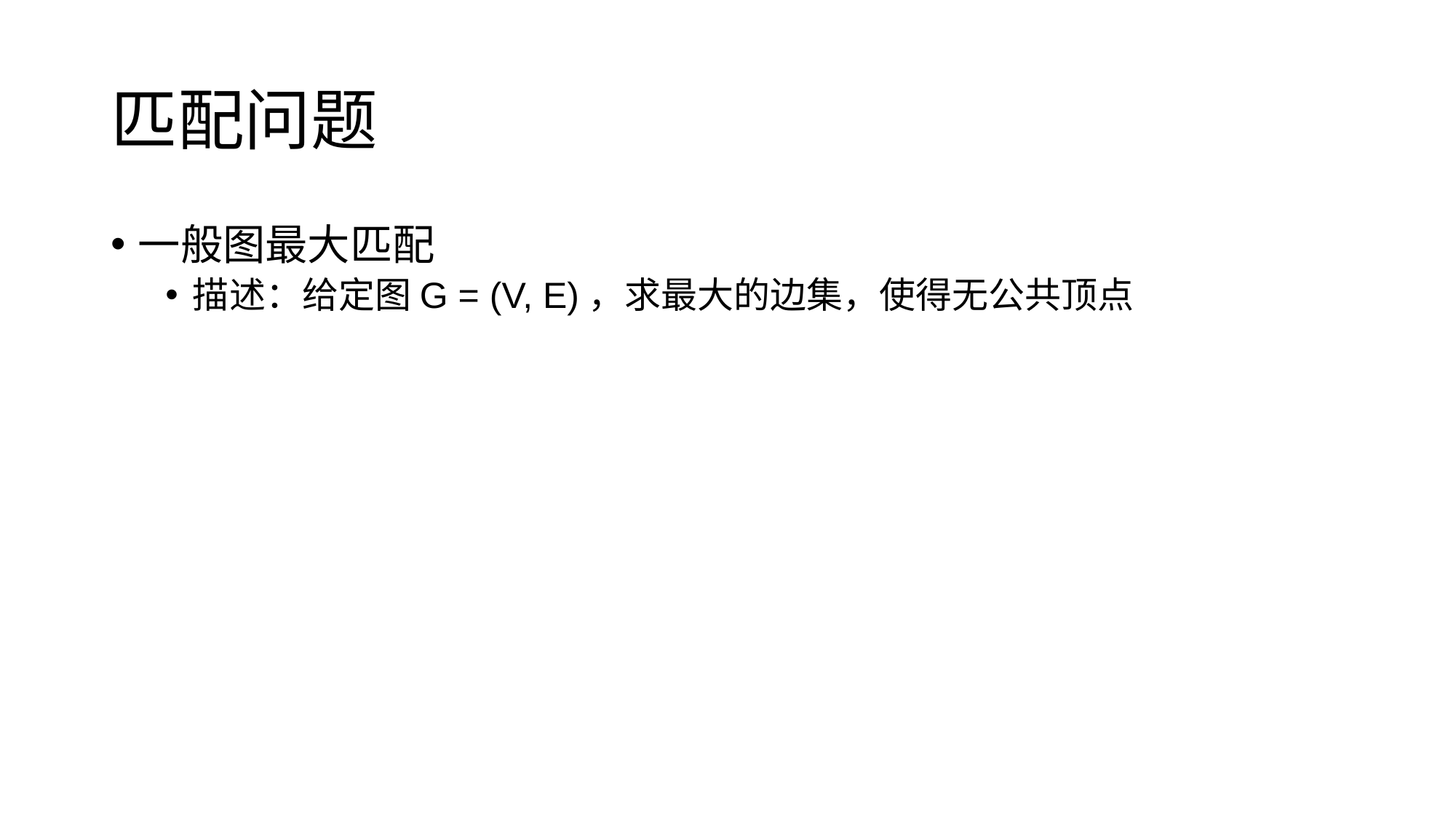

# 匹配问题
一般图最大匹配
描述：给定图G = (V, E)，求最大的边集，使得无公共顶点